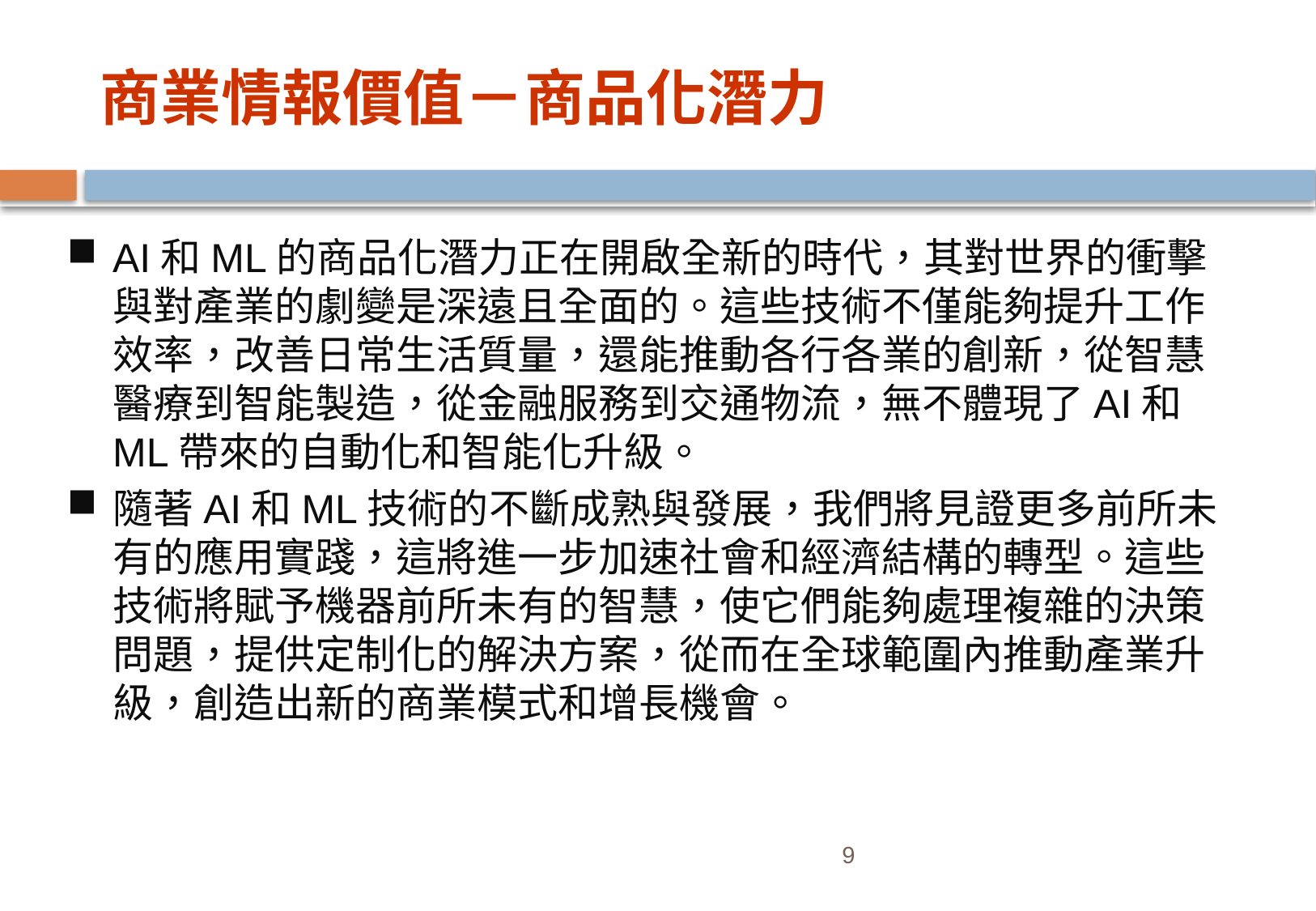

# 商業情報價值－商品化潛力
AI和ML的商品化潛力正在開啟全新的時代，其對世界的衝擊與對產業的劇變是深遠且全面的。這些技術不僅能夠提升工作效率，改善日常生活質量，還能推動各行各業的創新，從智慧醫療到智能製造，從金融服務到交通物流，無不體現了AI和ML帶來的自動化和智能化升級。
隨著AI和ML技術的不斷成熟與發展，我們將見證更多前所未有的應用實踐，這將進一步加速社會和經濟結構的轉型。這些技術將賦予機器前所未有的智慧，使它們能夠處理複雜的決策問題，提供定制化的解決方案，從而在全球範圍內推動產業升級，創造出新的商業模式和增長機會。
9